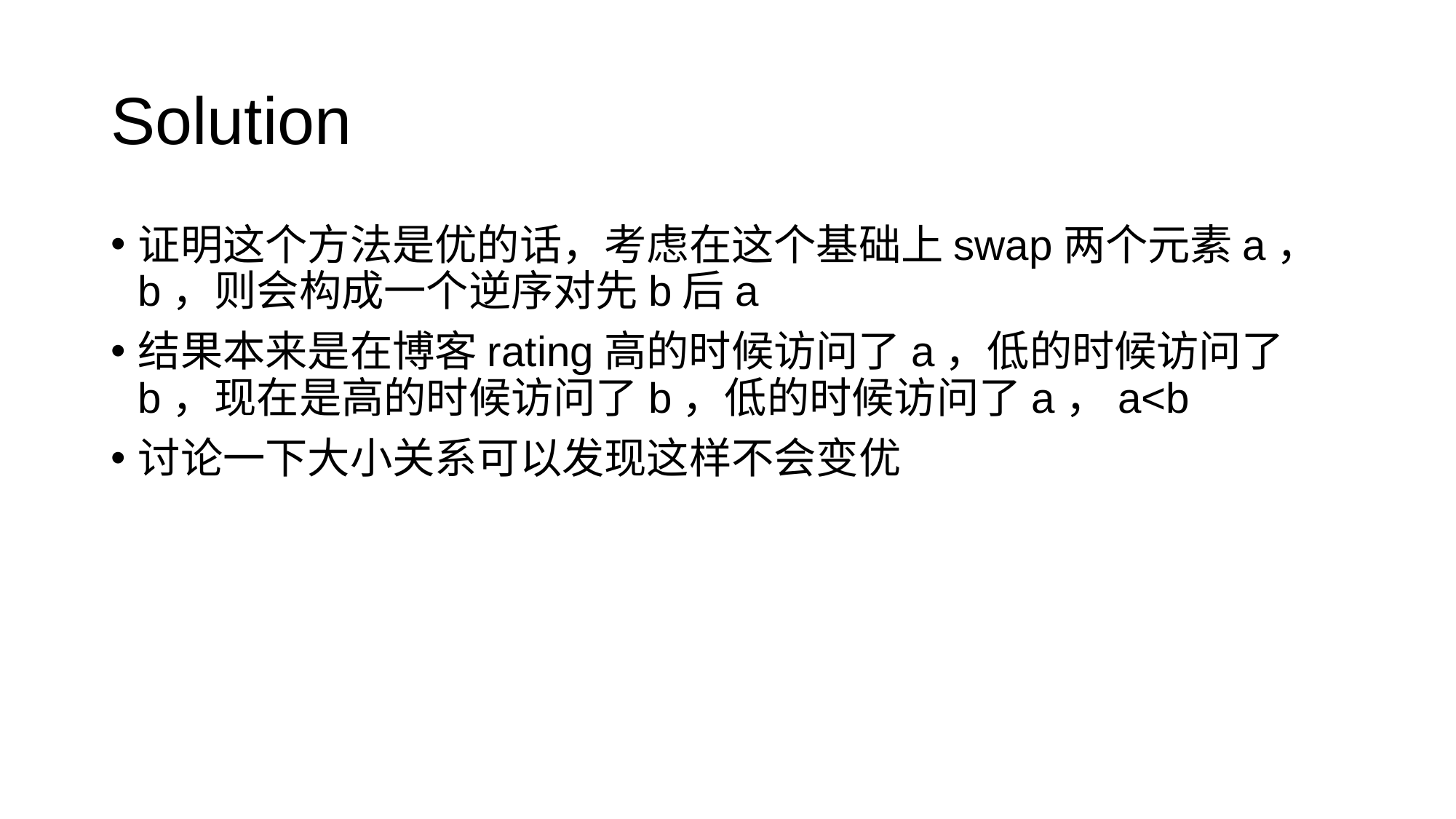

# Solution
证明这个方法是优的话，考虑在这个基础上swap两个元素a，b，则会构成一个逆序对先b后a
结果本来是在博客rating高的时候访问了a，低的时候访问了b，现在是高的时候访问了b，低的时候访问了a，a<b
讨论一下大小关系可以发现这样不会变优